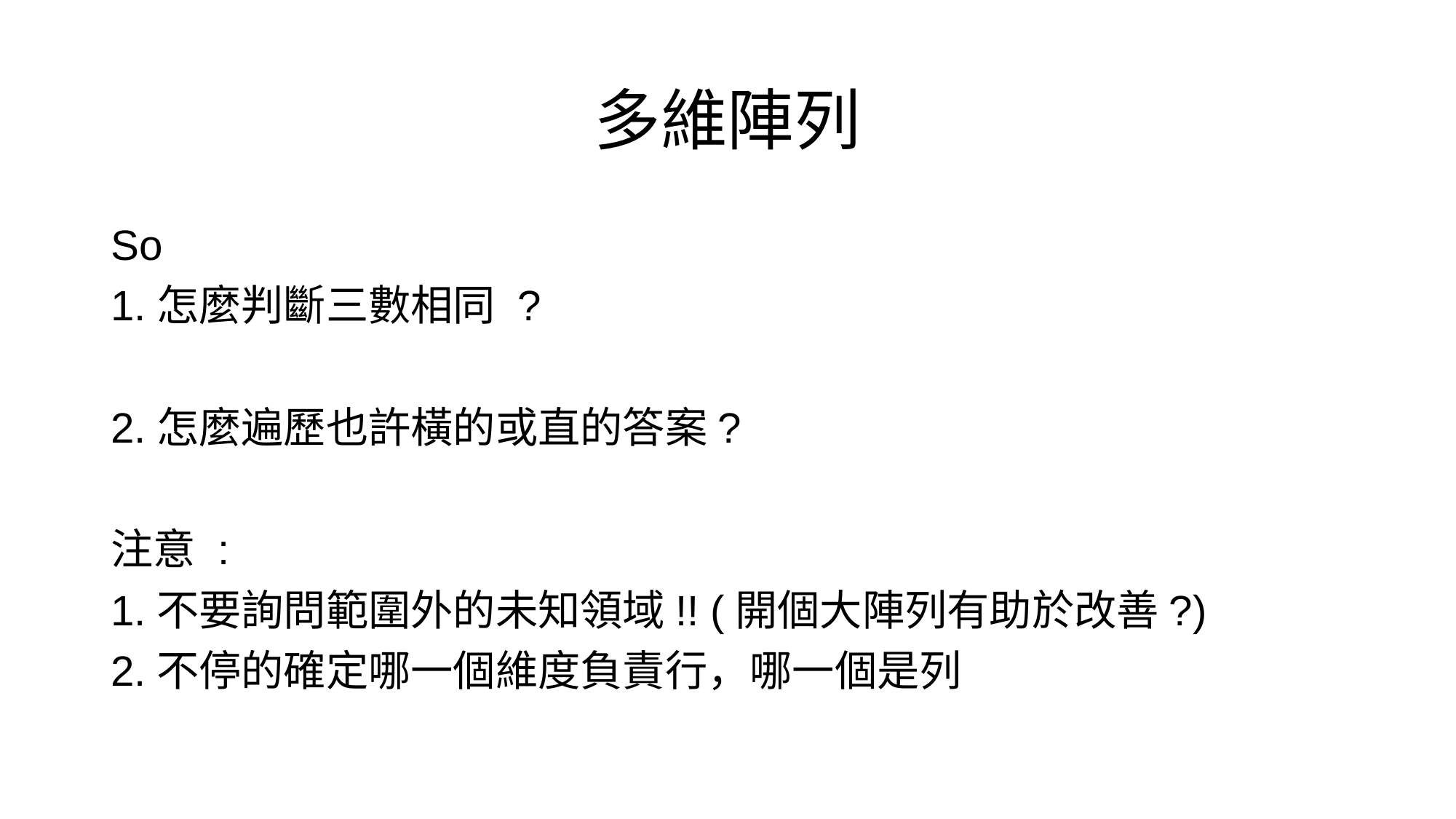

# 多維陣列
So
1.怎麼判斷三數相同 ?

2.怎麼遍歷也許橫的或直的答案?

注意 :
1.不要詢問範圍外的未知領域!! (開個大陣列有助於改善?)
2.不停的確定哪一個維度負責行，哪一個是列